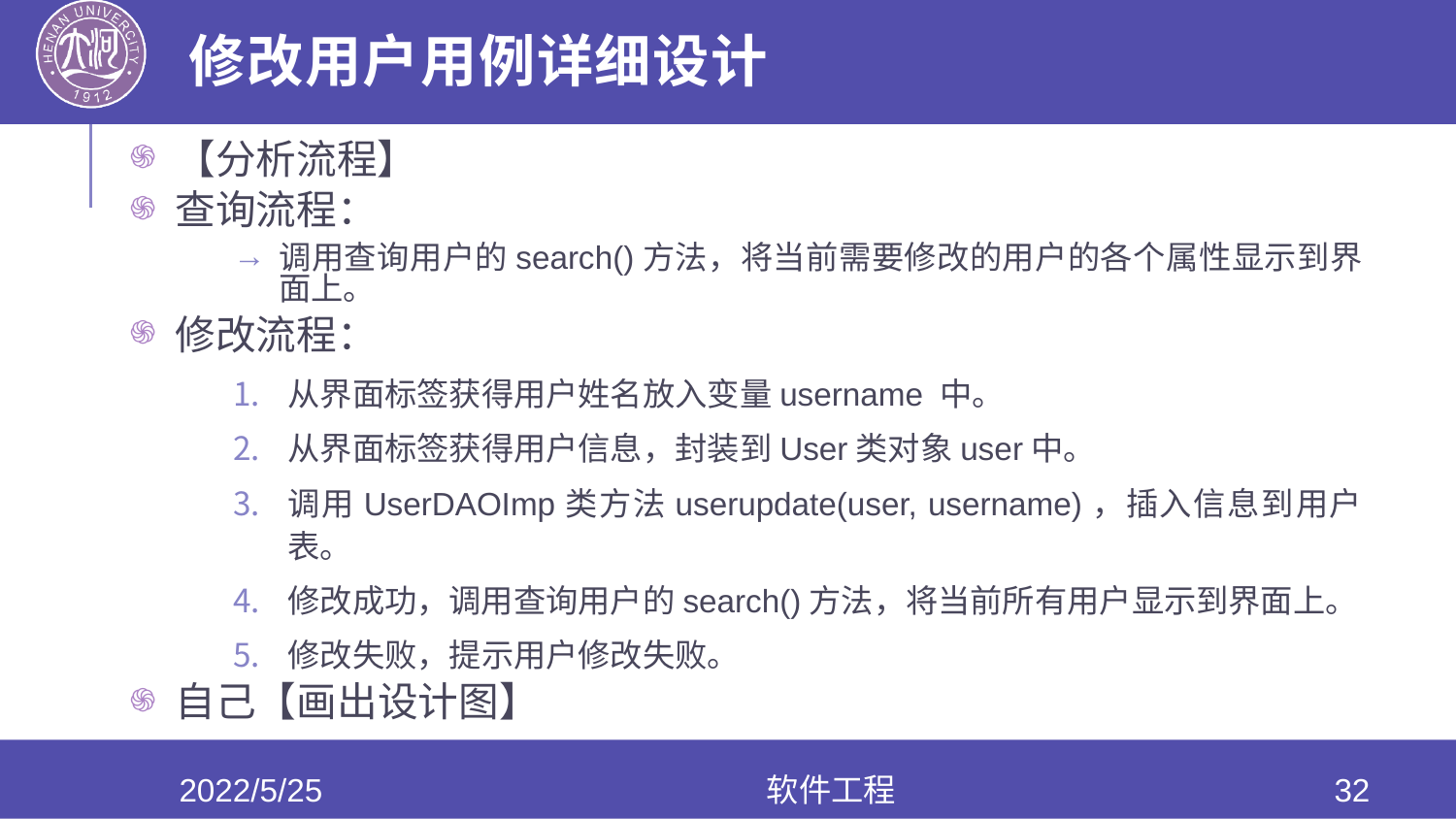

# 修改用户用例详细设计
【分析流程】
查询流程：
调用查询用户的search()方法，将当前需要修改的用户的各个属性显示到界面上。
修改流程：
从界面标签获得用户姓名放入变量username 中。
从界面标签获得用户信息，封装到User类对象user中。
调用UserDAOImp类方法userupdate(user, username)，插入信息到用户表。
修改成功，调用查询用户的search()方法，将当前所有用户显示到界面上。
修改失败，提示用户修改失败。
自己【画出设计图】

2022/5/25
软件工程
32